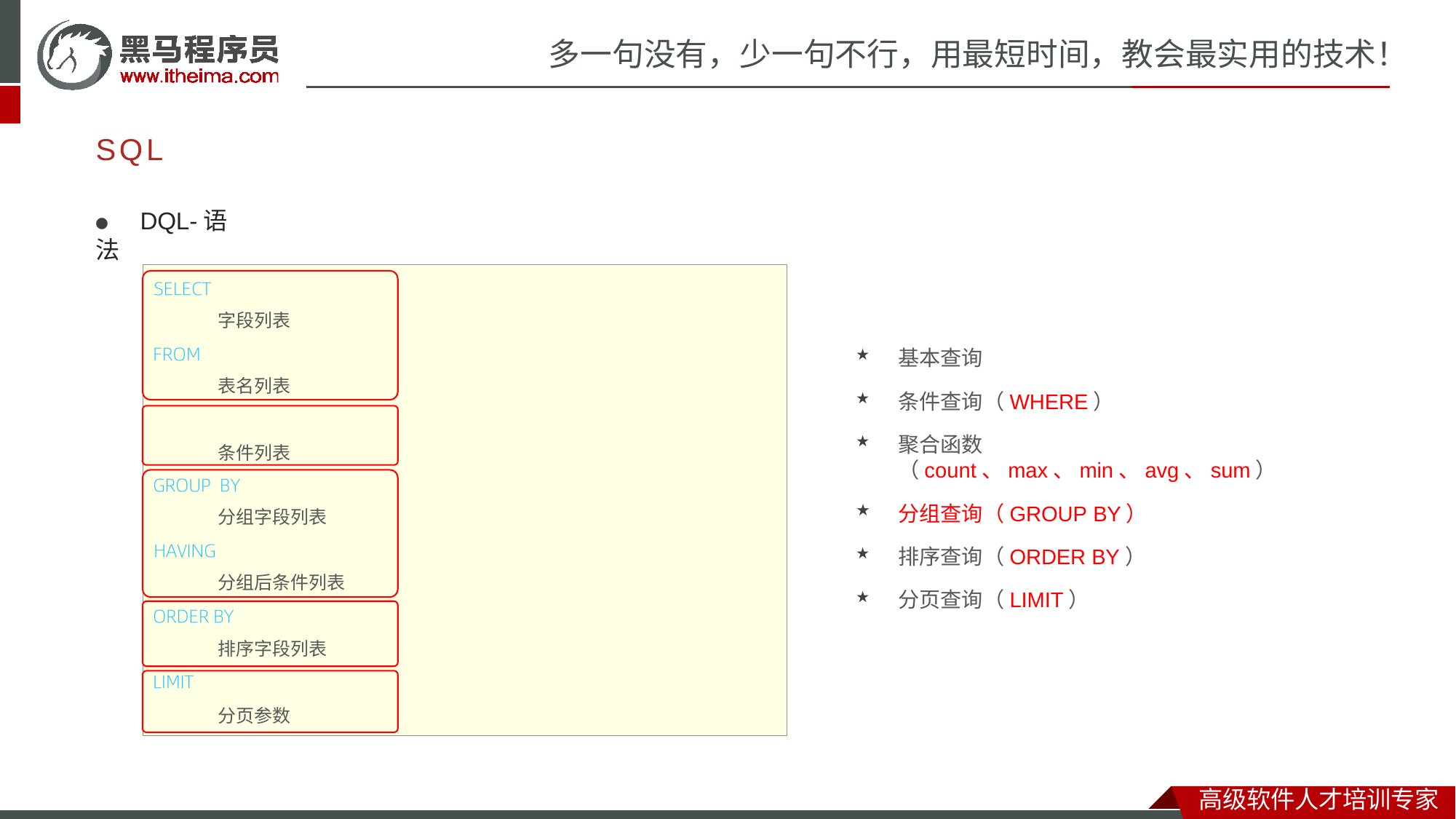

# 多一句没有，少一句不行，用最短时间，教会最实用的技术！

SQL

⚫	DQL-语法

字段列表

基本查询
条件查询（WHERE）
聚合函数（count、max、min、avg、sum）
分组查询（GROUP BY）
排序查询（ORDER BY）
分页查询（LIMIT）
表名列表

条件列表

分组字段列表

分组后条件列表

排序字段列表

分页参数

高级软件人才培训专家